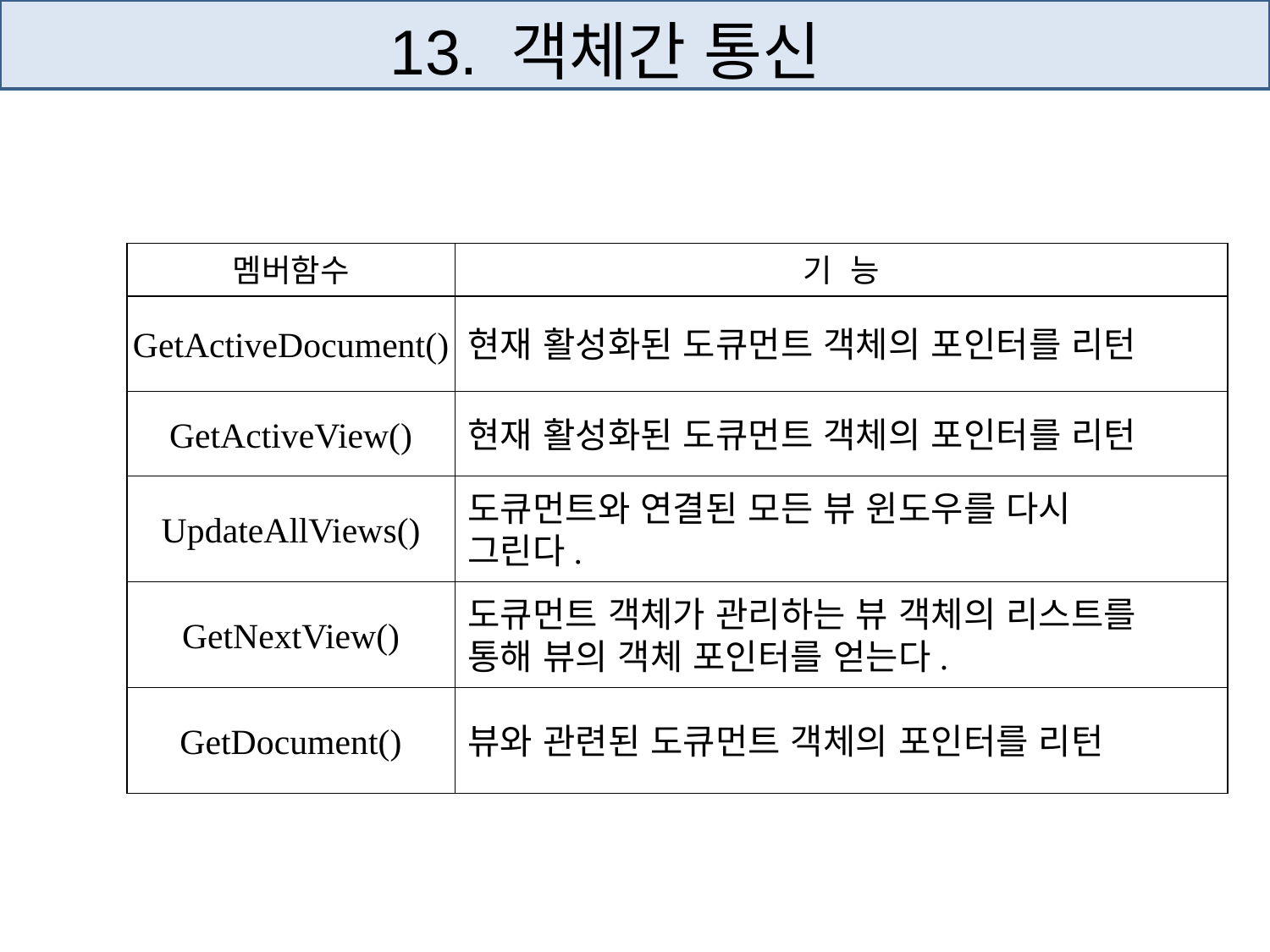

# 13. 객체간 통신
멤버함수
기  능
GetActiveDocument()
현재 활성화된 도큐먼트 객체의 포인터를 리턴
GetActiveView()
현재 활성화된 도큐먼트 객체의 포인터를 리턴
UpdateAllViews()
도큐먼트와 연결된 모든 뷰 윈도우를 다시
그린다.
GetNextView()
도큐먼트 객체가 관리하는 뷰 객체의 리스트를
통해 뷰의 객체 포인터를 얻는다.
GetDocument()
뷰와 관련된 도큐먼트 객체의 포인터를 리턴